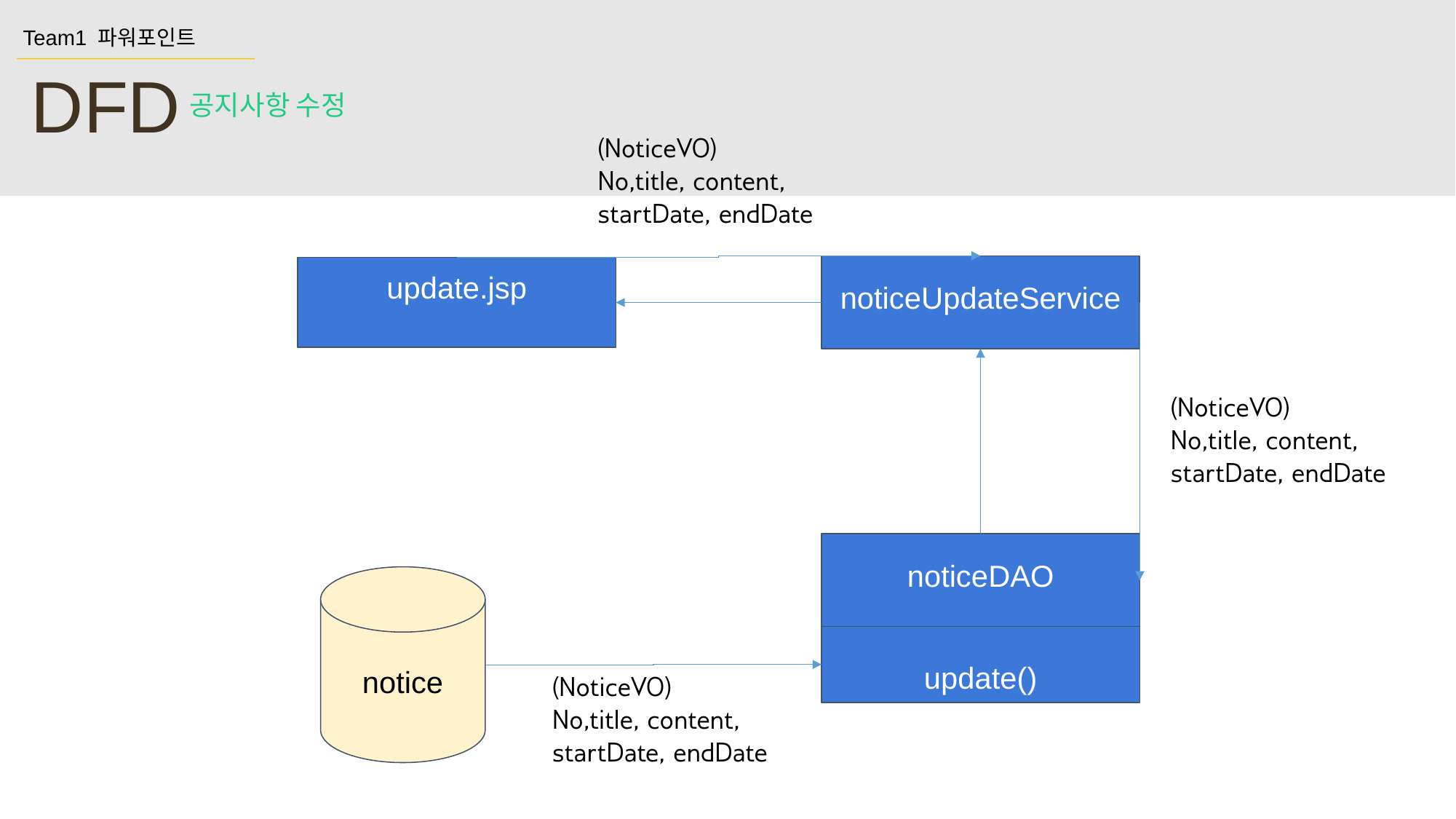

Team1 파워포인트
DFD
공지사항 수정
(NoticeVO)
No,title, content,
startDate, endDate

noticeUpdateService

update.jsp
(NoticeVO)
No,title, content,
startDate, endDate

noticeDAO

notice

update()
(NoticeVO)
No,title, content,
startDate, endDate